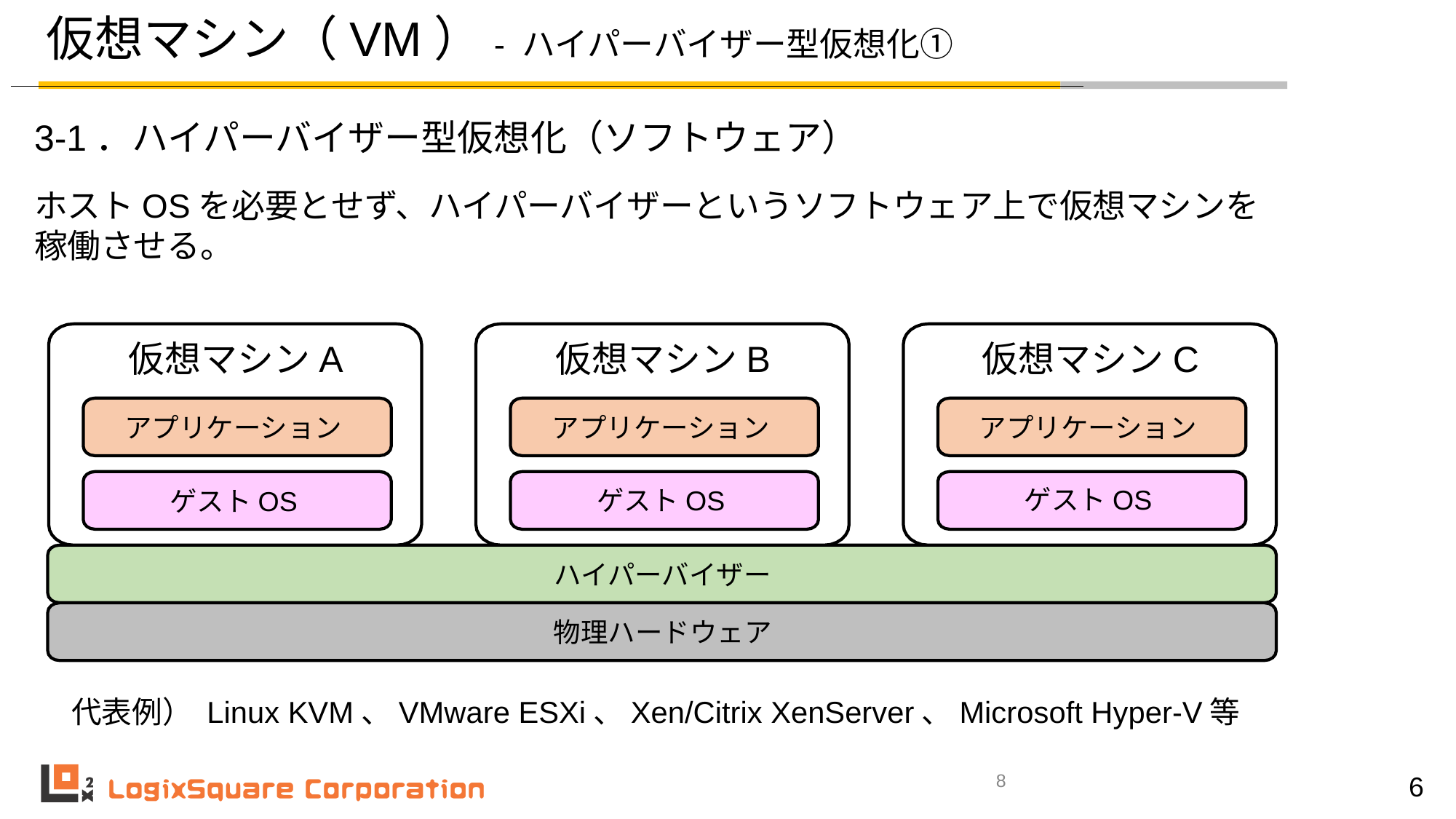

# 仮想マシン（VM）- ハイパーバイザー型仮想化①

3-1．ハイパーバイザー型仮想化（ソフトウェア）
ホストOSを必要とせず、ハイパーバイザーというソフトウェア上で仮想マシンを稼働させる。

仮想マシンA
仮想マシンB
仮想マシンC

アプリケーション
アプリケーション
アプリケーション

ゲストOS
ゲストOS
ゲストOS
ハイパーバイザー
物理ハードウェア
代表例） Linux KVM、VMware ESXi、Xen/Citrix XenServer、Microsoft Hyper-V等
6
8